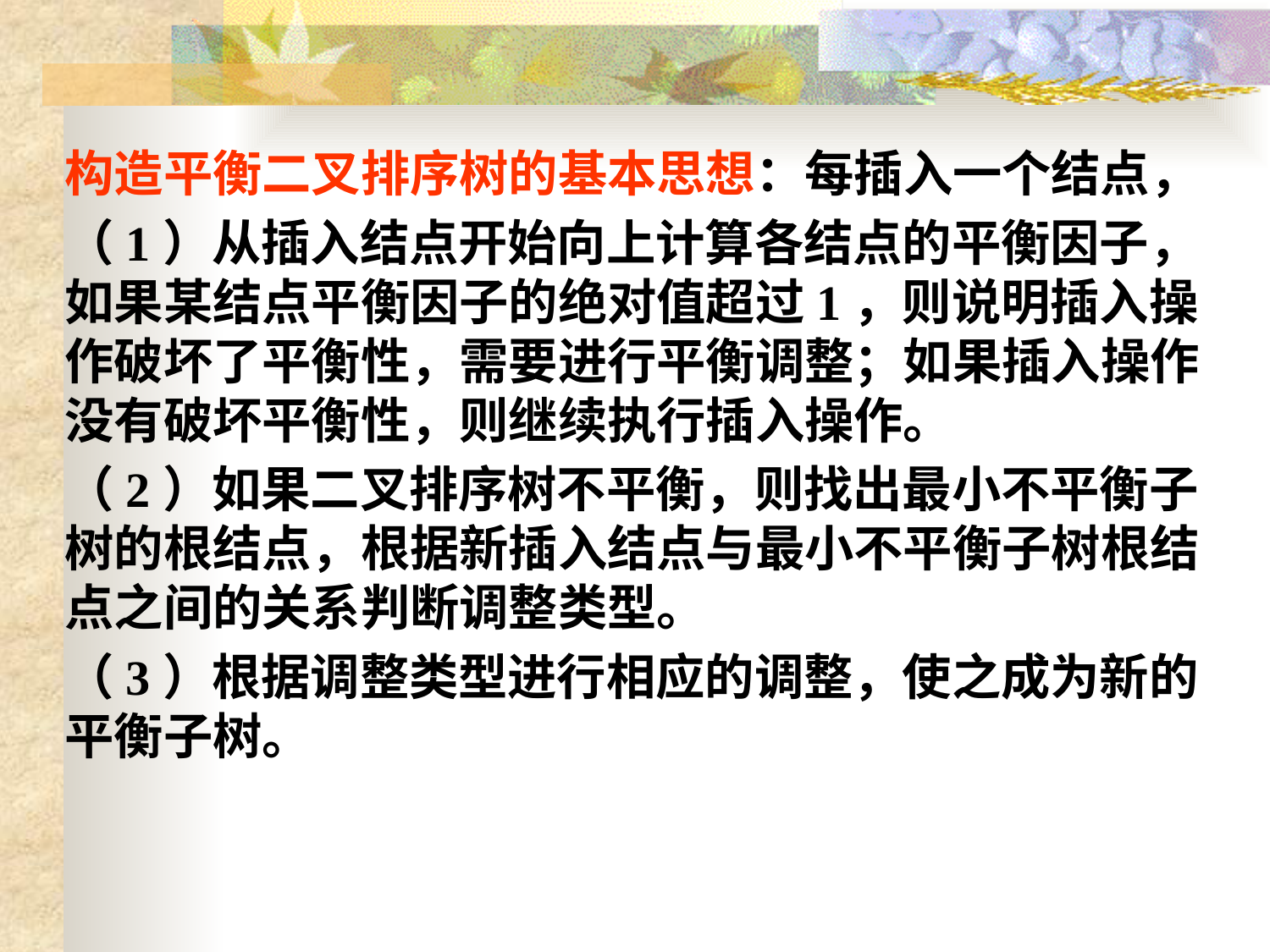

构造平衡二叉排序树的基本思想：每插入一个结点，
（1）从插入结点开始向上计算各结点的平衡因子，如果某结点平衡因子的绝对值超过1，则说明插入操作破坏了平衡性，需要进行平衡调整；如果插入操作没有破坏平衡性，则继续执行插入操作。
（2）如果二叉排序树不平衡，则找出最小不平衡子树的根结点，根据新插入结点与最小不平衡子树根结点之间的关系判断调整类型。
（3）根据调整类型进行相应的调整，使之成为新的平衡子树。